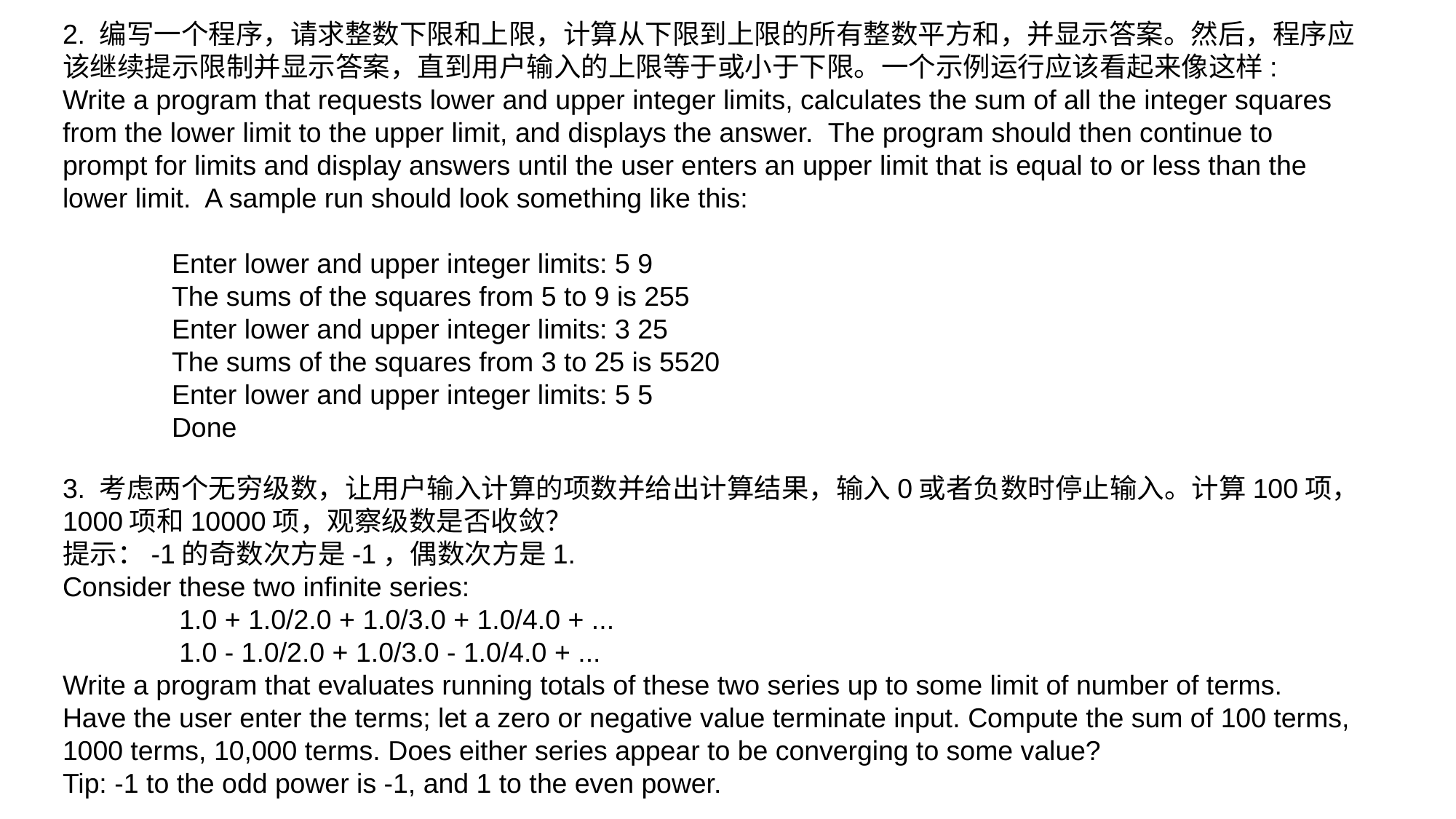

2. 编写一个程序，请求整数下限和上限，计算从下限到上限的所有整数平方和，并显示答案。然后，程序应该继续提示限制并显示答案，直到用户输入的上限等于或小于下限。一个示例运行应该看起来像这样:
Write a program that requests lower and upper integer limits, calculates the sum of all the integer squares from the lower limit to the upper limit, and displays the answer.  The program should then continue to prompt for limits and display answers until the user enters an upper limit that is equal to or less than the lower limit.  A sample run should look something like this:

	Enter lower and upper integer limits: 5 9
	The sums of the squares from 5 to 9 is 255
	Enter lower and upper integer limits: 3 25
	The sums of the squares from 3 to 25 is 5520
	Enter lower and upper integer limits: 5 5
	Done
3. 考虑两个无穷级数，让用户输入计算的项数并给出计算结果，输入0或者负数时停止输入。计算100项，1000项和10000项，观察级数是否收敛？
提示：-1的奇数次方是-1，偶数次方是1.
Consider these two infinite series:
	 1.0 + 1.0/2.0 + 1.0/3.0 + 1.0/4.0 + ...
	 1.0 - 1.0/2.0 + 1.0/3.0 - 1.0/4.0 + ...
Write a program that evaluates running totals of these two series up to some limit of number of terms. Have the user enter the terms; let a zero or negative value terminate input. Compute the sum of 100 terms, 1000 terms, 10,000 terms. Does either series appear to be converging to some value?
Tip: -1 to the odd power is -1, and 1 to the even power.